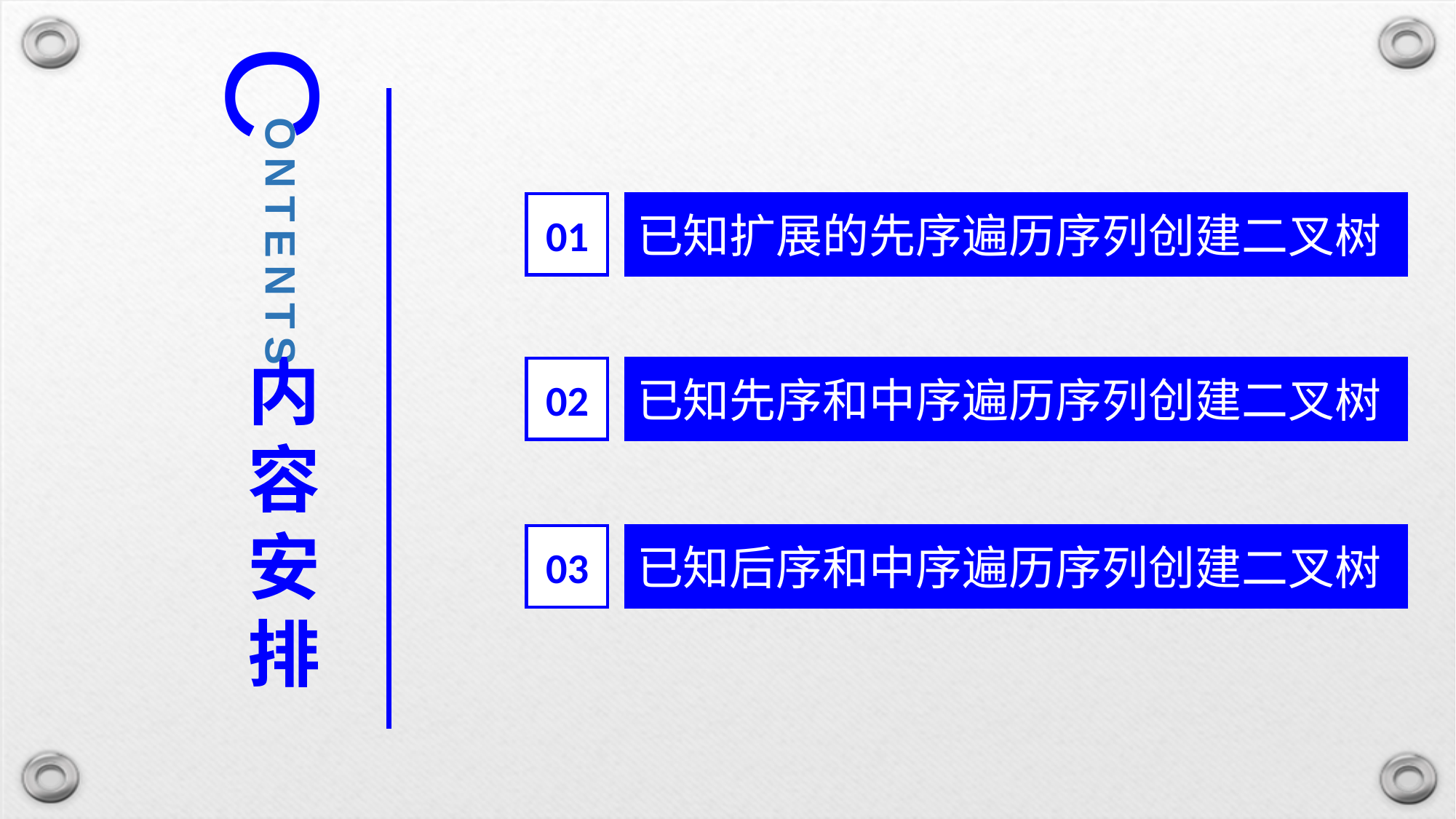

C
ONTENTS
01
已知扩展的先序遍历序列创建二叉树
内容安排
02
已知先序和中序遍历序列创建二叉树
03
已知后序和中序遍历序列创建二叉树